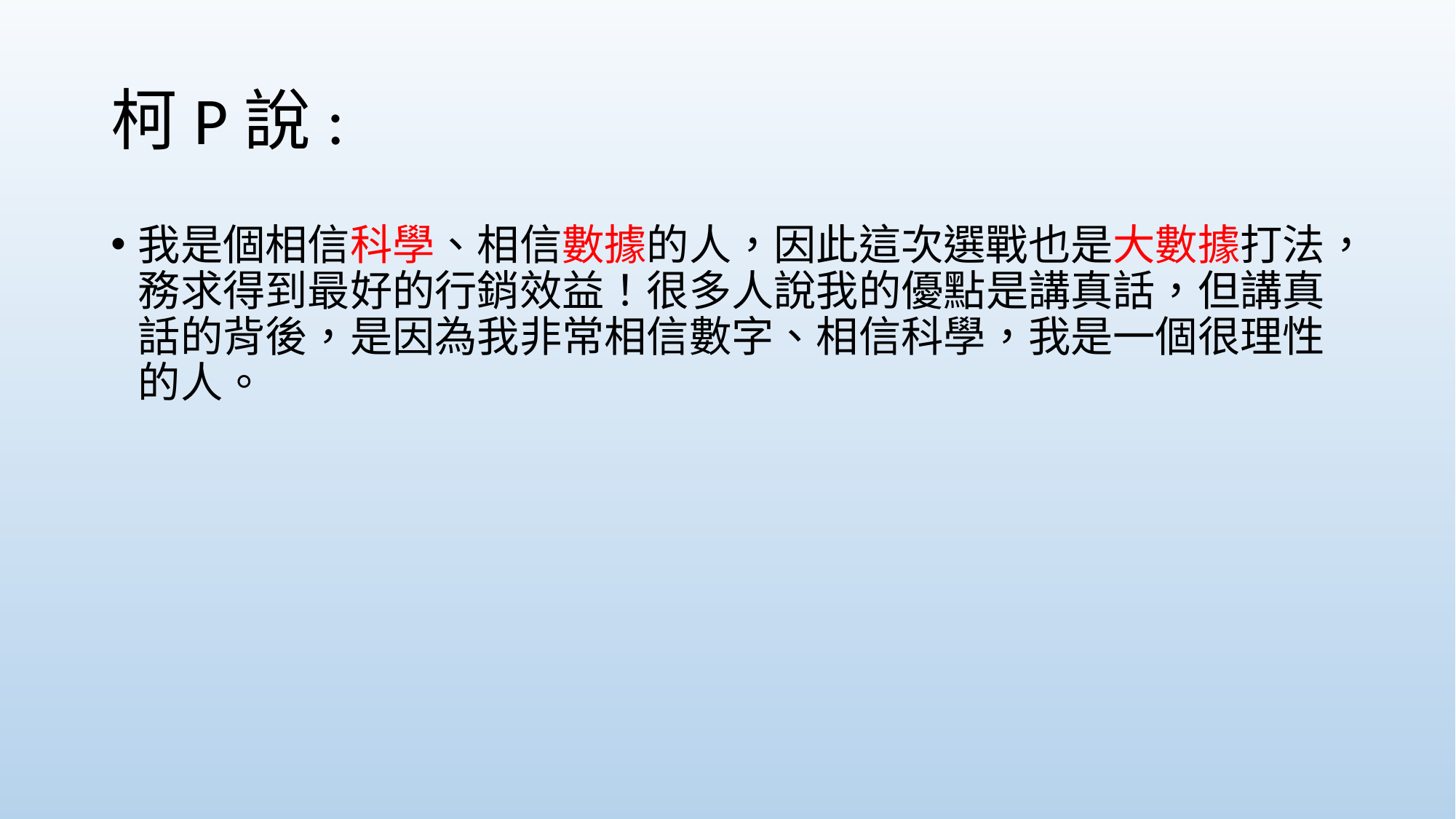

# 柯P說:
我是個相信科學、相信數據的人，因此這次選戰也是大數據打法，務求得到最好的行銷效益！很多人說我的優點是講真話，但講真話的背後，是因為我非常相信數字、相信科學，我是一個很理性的人。